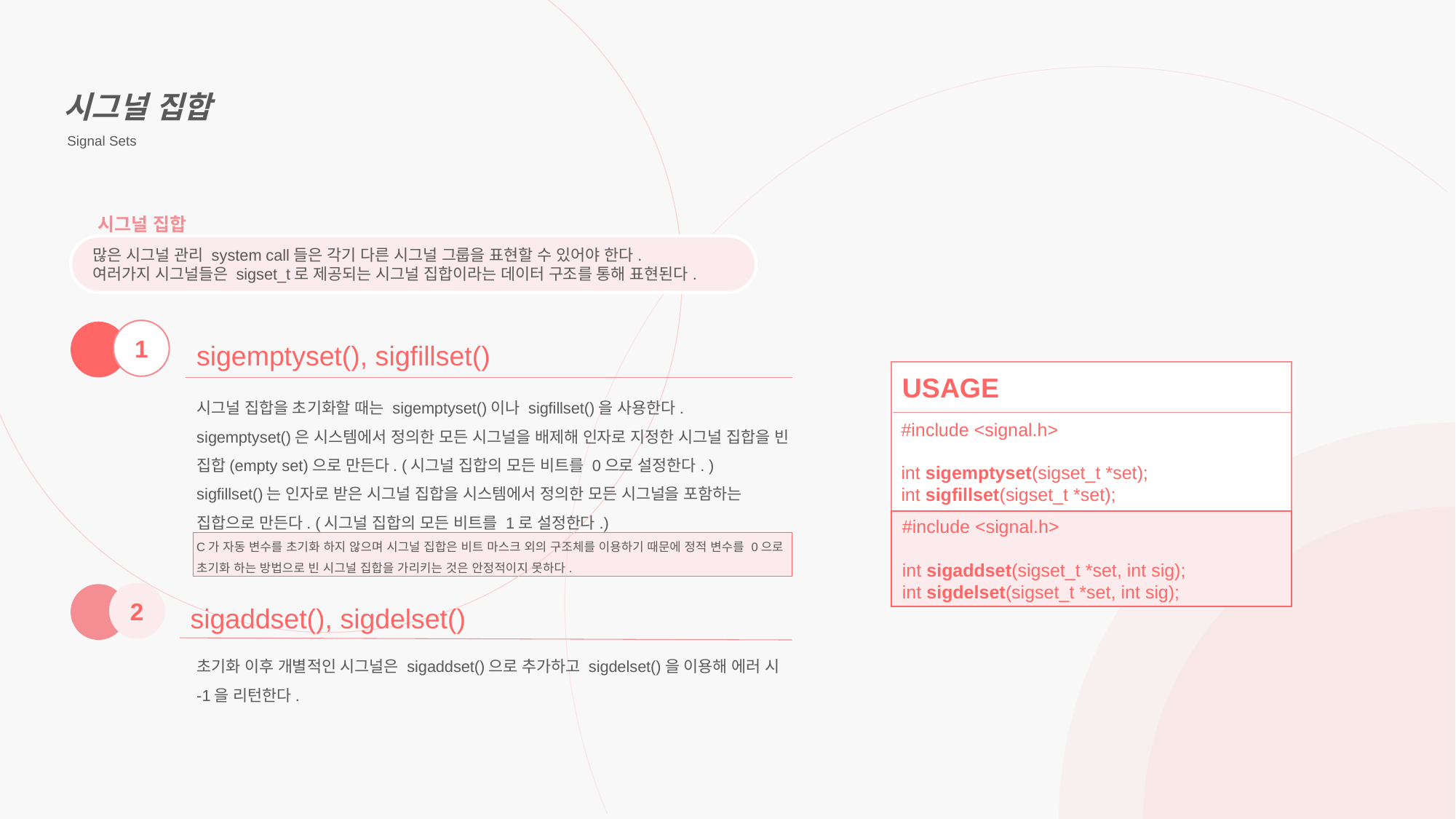

시그널 집합
 Signal Sets

시그널 집합

많은 시그널 관리 system call들은 각기 다른 시그널 그룹을 표현할 수 있어야 한다.
여러가지 시그널들은 sigset_t로 제공되는 시그널 집합이라는 데이터 구조를 통해 표현된다.
1

sigemptyset(), sigfillset()

USAGE
시그널 집합을 초기화할 때는 sigemptyset()이나 sigfillset()을 사용한다.
sigemptyset()은 시스템에서 정의한 모든 시그널을 배제해 인자로 지정한 시그널 집합을 빈 집합(empty set)으로 만든다. (시그널 집합의 모든 비트를 0으로 설정한다. )
sigfillset()는 인자로 받은 시그널 집합을 시스템에서 정의한 모든 시그널을 포함하는 집합으로 만든다. (시그널 집합의 모든 비트를 1로 설정한다.)
C가 자동 변수를 초기화 하지 않으며 시그널 집합은 비트 마스크 외의 구조체를 이용하기 때문에 정적 변수를 0으로 초기화 하는 방법으로 빈 시그널 집합을 가리키는 것은 안정적이지 못하다.

#include <signal.h>

int sigemptyset(sigset_t *set);
int sigfillset(sigset_t *set);

#include <signal.h>

int sigaddset(sigset_t *set, int sig);
int sigdelset(sigset_t *set, int sig);

2

sigaddset(), sigdelset()
초기화 이후 개별적인 시그널은 sigaddset()으로 추가하고 sigdelset()을 이용해 에러 시 -1을 리턴한다.